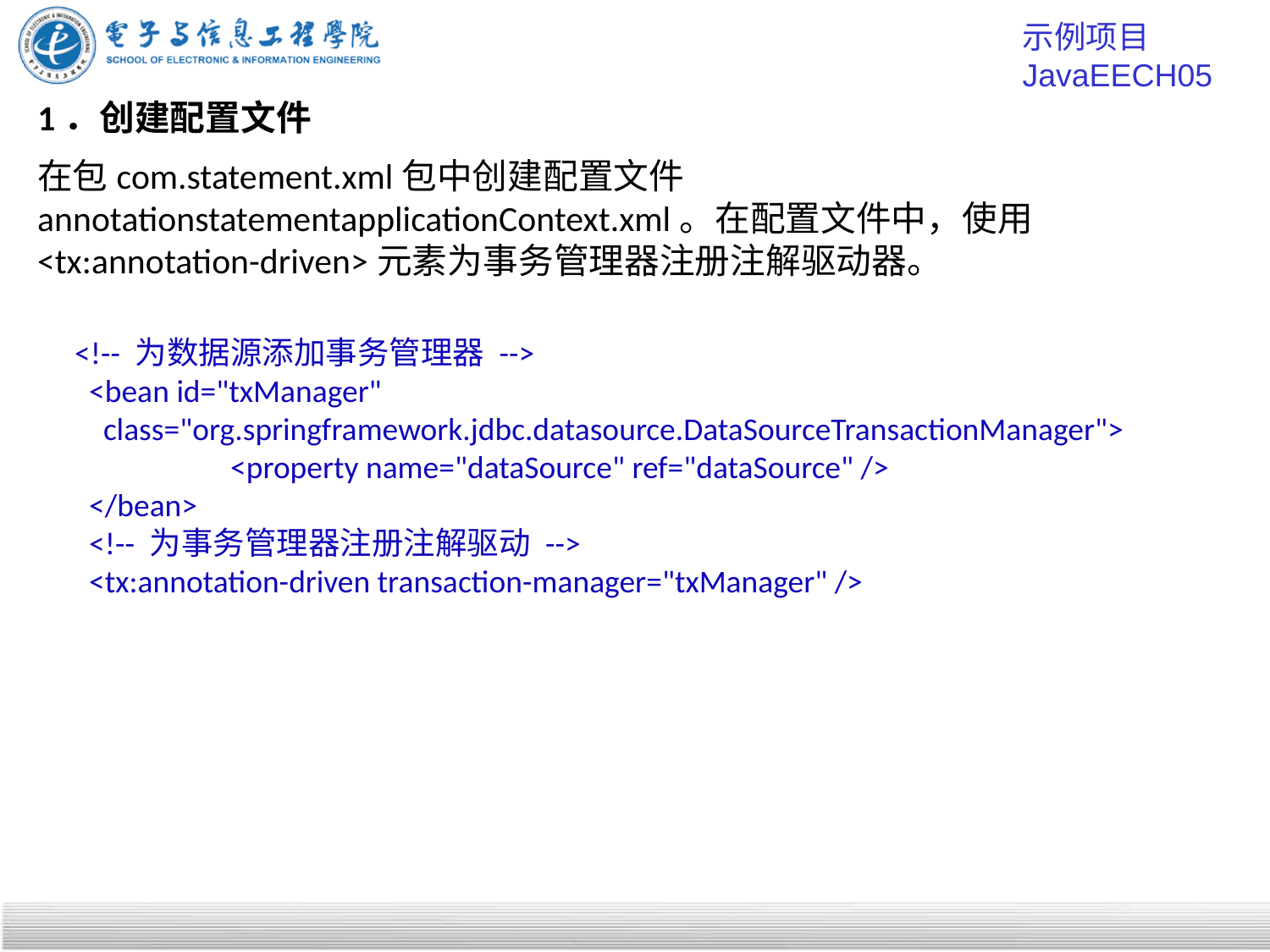

示例项目 JavaEECH05
# 1．创建配置文件
在包com.statement.xml包中创建配置文件annotationstatementapplicationContext.xml。在配置文件中，使用<tx:annotation-driven>元素为事务管理器注册注解驱动器。
 <!-- 为数据源添加事务管理器 -->
   <bean id="txManager"
     class="org.springframework.jdbc.datasource.DataSourceTransactionManager">
	     <property name="dataSource" ref="dataSource" />
   </bean>
   <!-- 为事务管理器注册注解驱动 -->
   <tx:annotation-driven transaction-manager="txManager" />